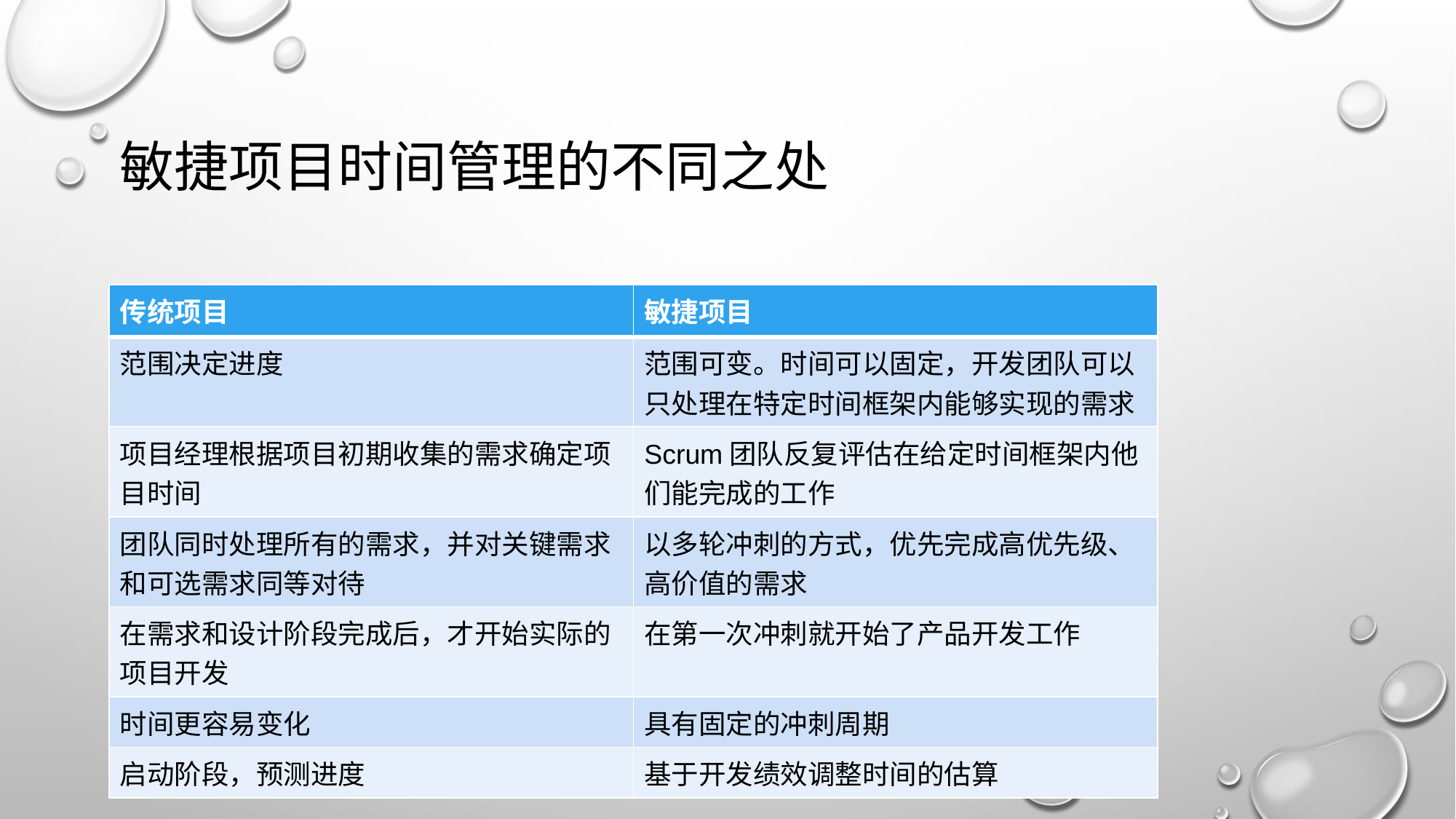

# 敏捷项目时间管理的不同之处
| 传统项目 | 敏捷项目 |
| --- | --- |
| 范围决定进度 | 范围可变。时间可以固定，开发团队可以只处理在特定时间框架内能够实现的需求 |
| 项目经理根据项目初期收集的需求确定项目时间 | Scrum团队反复评估在给定时间框架内他们能完成的工作 |
| 团队同时处理所有的需求，并对关键需求和可选需求同等对待 | 以多轮冲刺的方式，优先完成高优先级、高价值的需求 |
| 在需求和设计阶段完成后，才开始实际的项目开发 | 在第一次冲刺就开始了产品开发工作 |
| 时间更容易变化 | 具有固定的冲刺周期 |
| 启动阶段，预测进度 | 基于开发绩效调整时间的估算 |